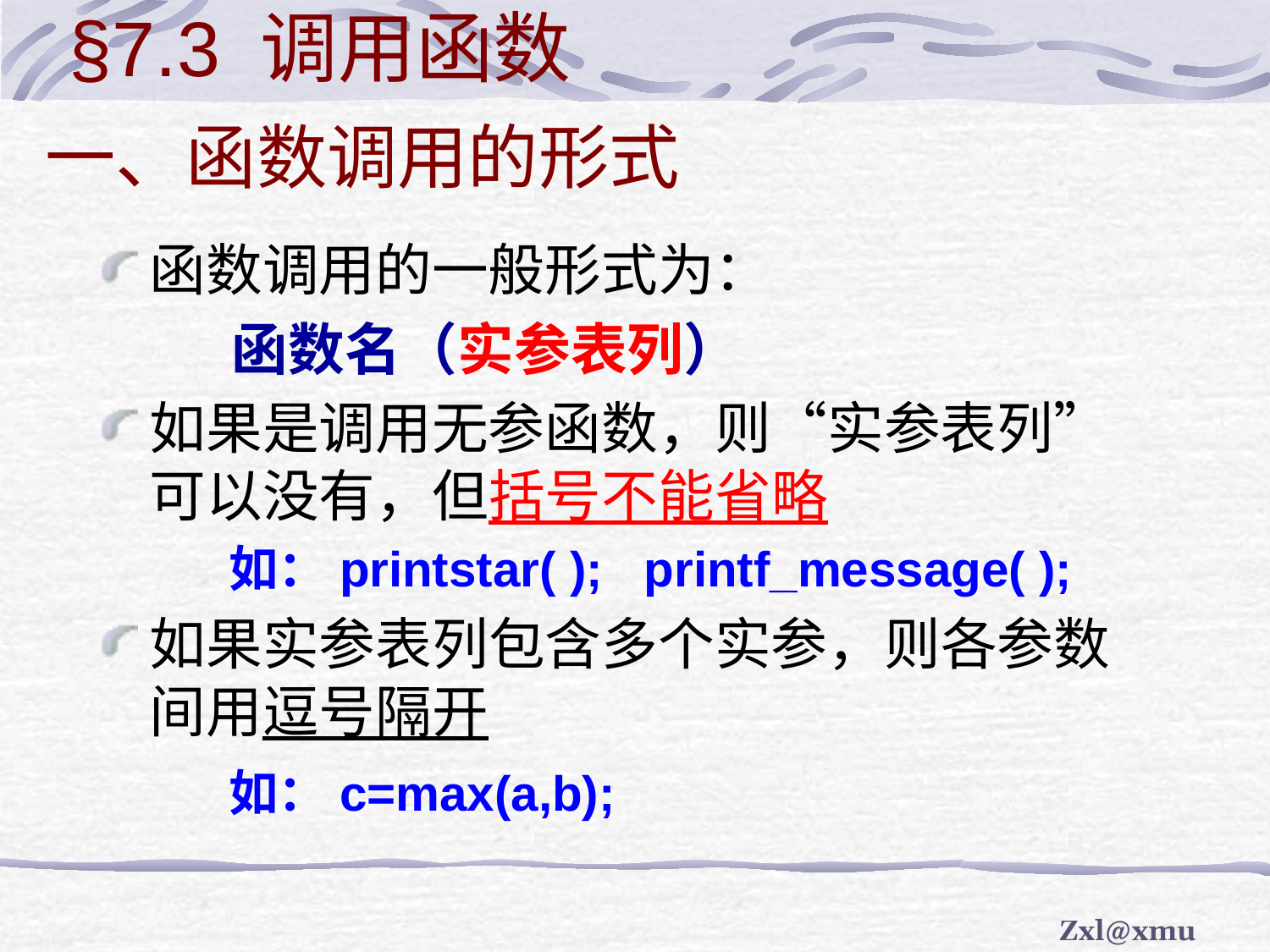

§7.3 调用函数
# 一、函数调用的形式
函数调用的一般形式为：
         函数名（实参表列）
如果是调用无参函数，则“实参表列”可以没有，但括号不能省略
	如：printstar( );   printf_message( );
如果实参表列包含多个实参，则各参数间用逗号隔开
	如：c=max(a,b);